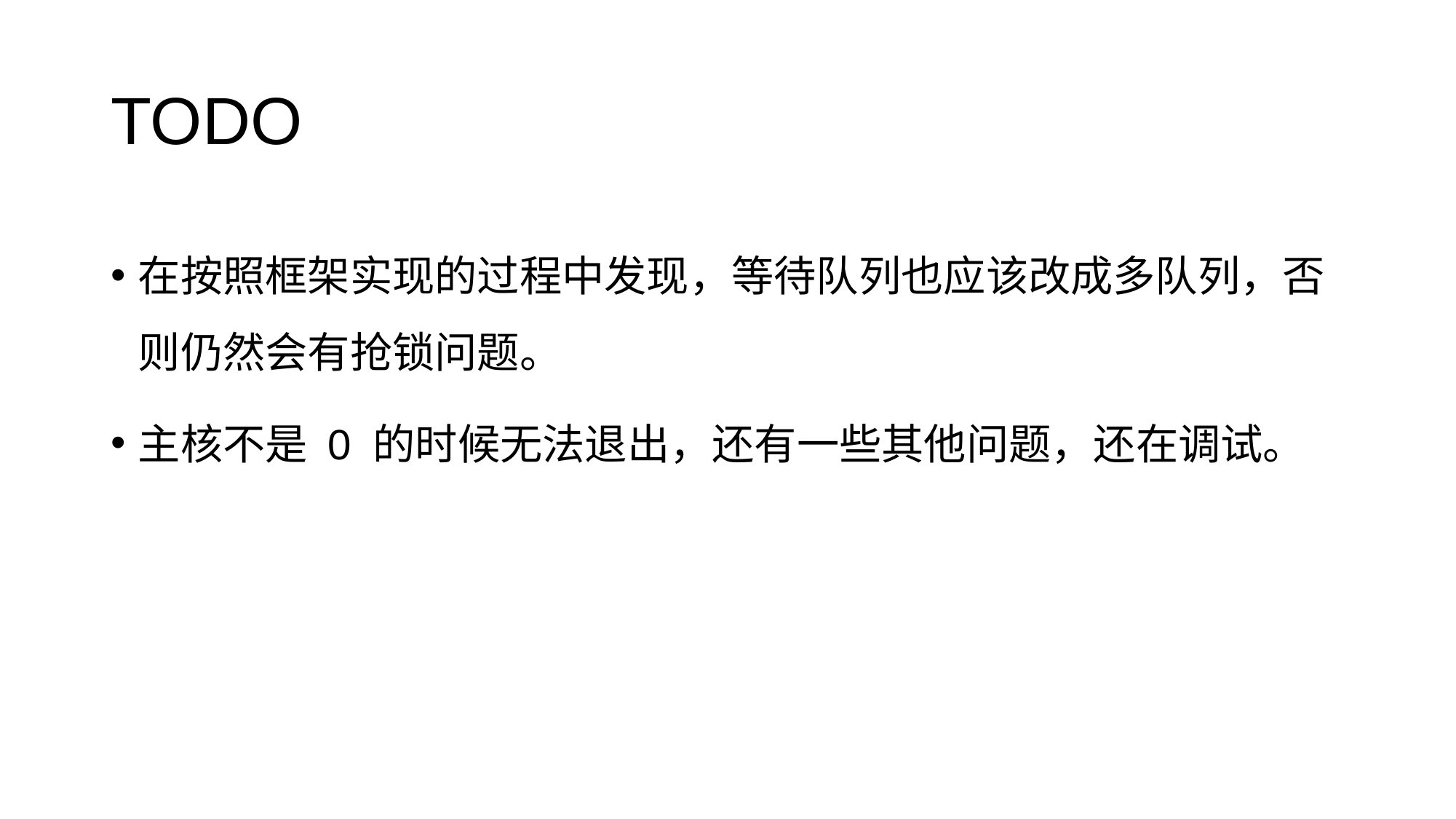

# TODO
在按照框架实现的过程中发现，等待队列也应该改成多队列，否则仍然会有抢锁问题。
主核不是 0 的时候无法退出，还有一些其他问题，还在调试。